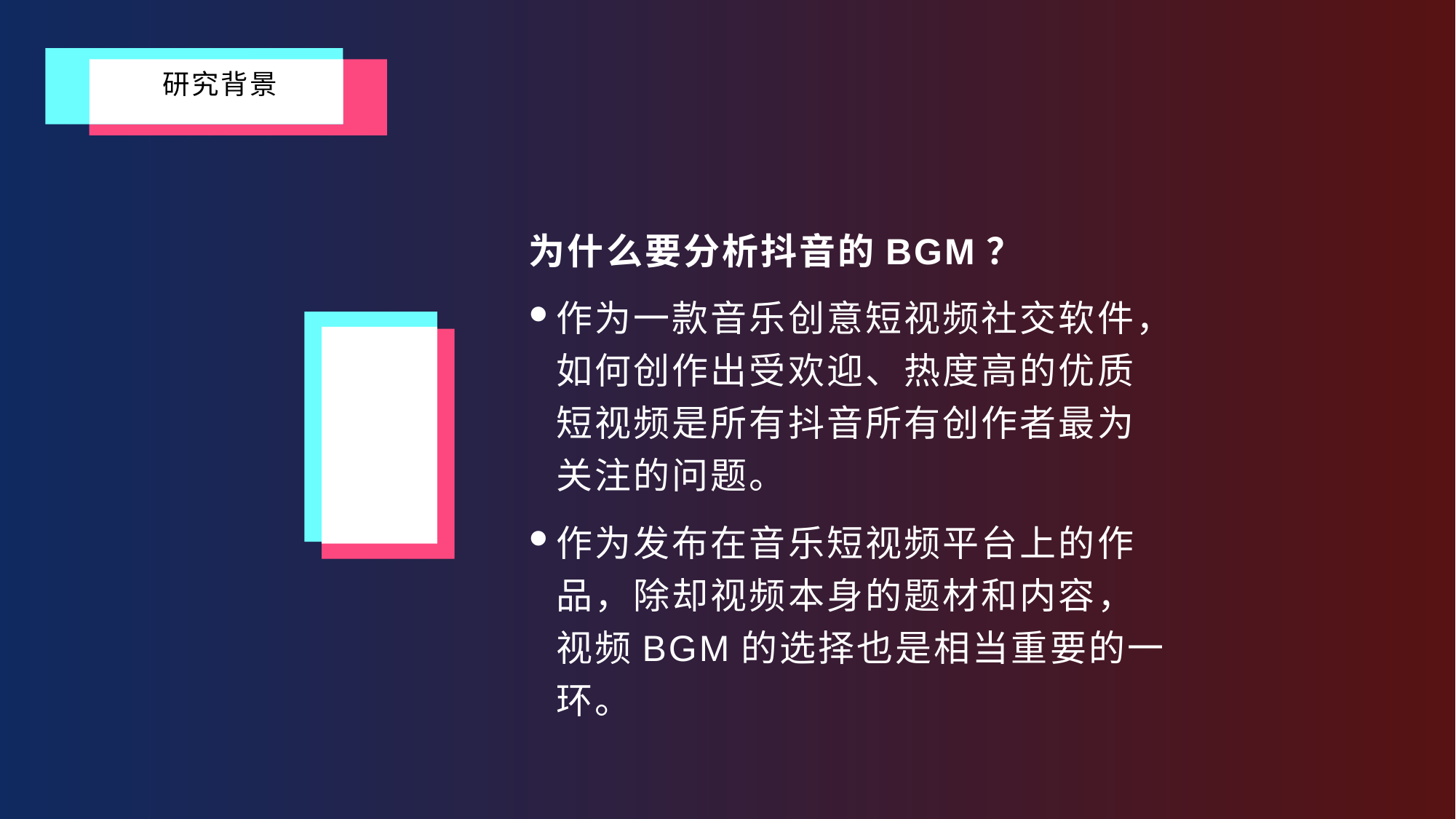

研究背景
为什么要分析抖音的BGM？
作为一款音乐创意短视频社交软件，如何创作出受欢迎、热度高的优质短视频是所有抖音所有创作者最为关注的问题。
作为发布在音乐短视频平台上的作品，除却视频本身的题材和内容，视频BGM的选择也是相当重要的一环。